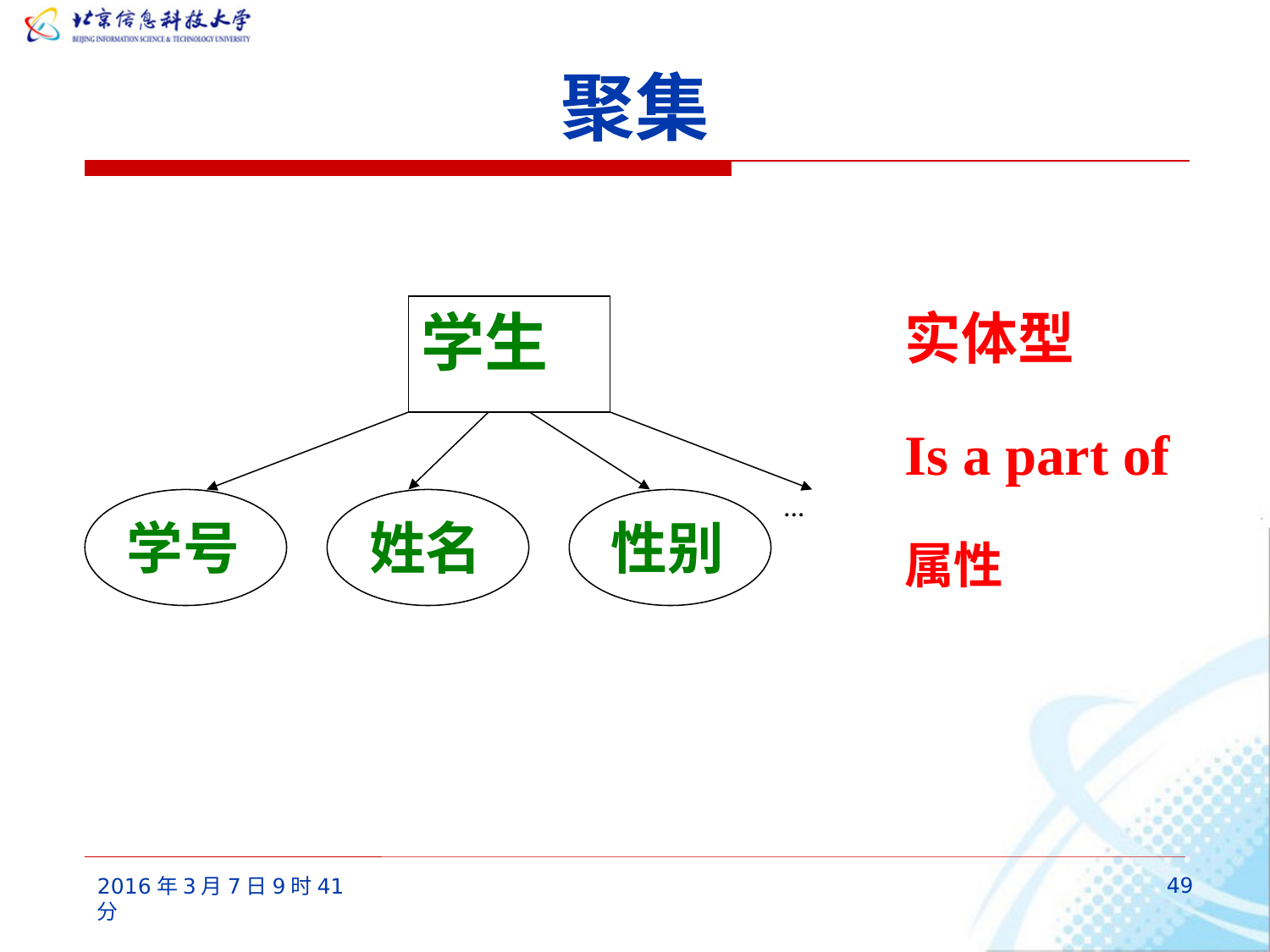

# 聚集
学生
实体型

Is a part of
学号
姓名
性别
…
属性
2016年3月7日9时41分